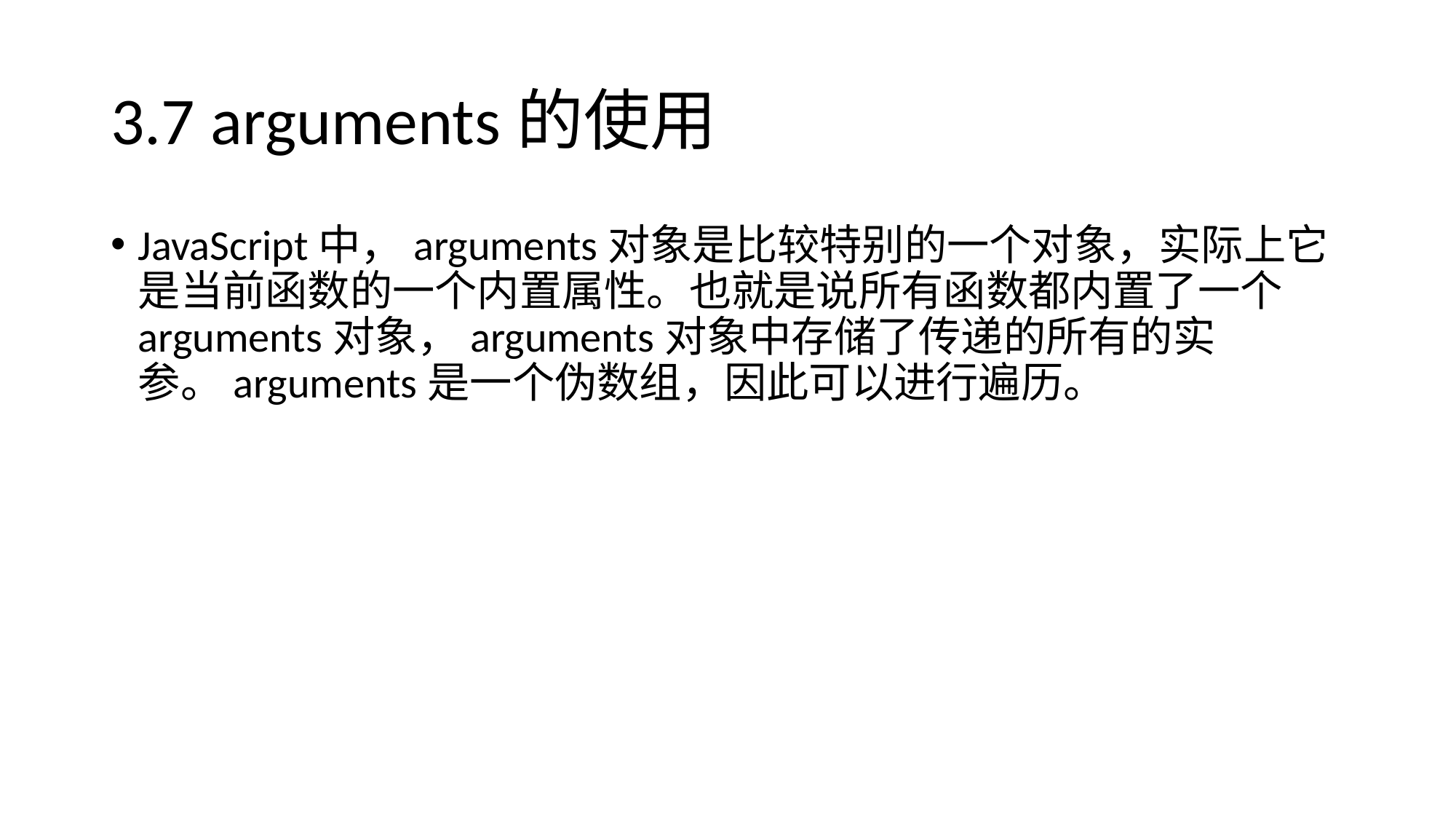

# 3.7 arguments的使用
JavaScript中，arguments对象是比较特别的一个对象，实际上它是当前函数的一个内置属性。也就是说所有函数都内置了一个arguments对象，arguments对象中存储了传递的所有的实参。arguments是一个伪数组，因此可以进行遍历。